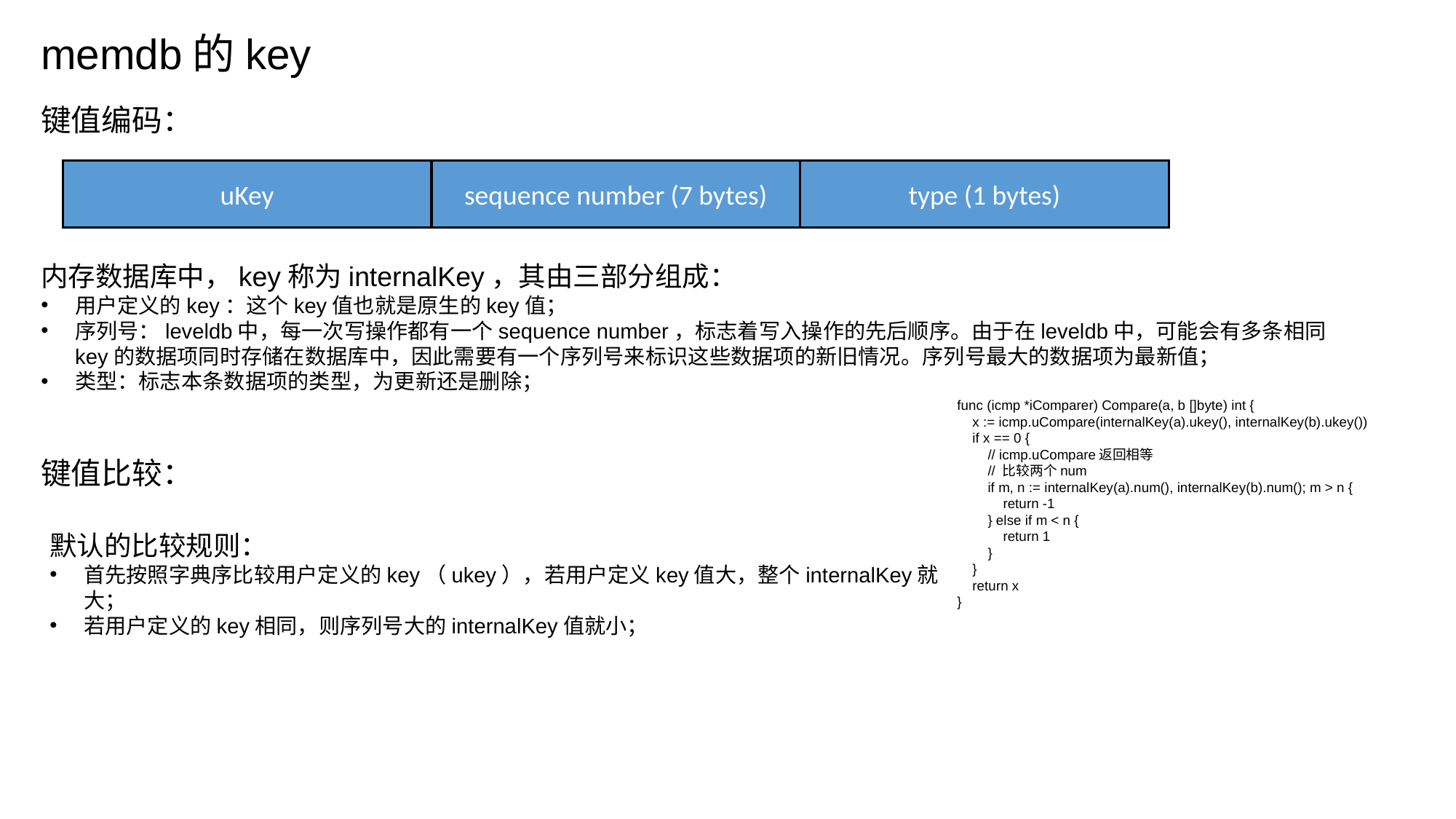

memdb的key
键值编码：
uKey
sequence number (7 bytes)
type (1 bytes)
内存数据库中，key称为internalKey，其由三部分组成：
用户定义的key：这个key值也就是原生的key值；
序列号：leveldb中，每一次写操作都有一个sequence number，标志着写入操作的先后顺序。由于在leveldb中，可能会有多条相同key的数据项同时存储在数据库中，因此需要有一个序列号来标识这些数据项的新旧情况。序列号最大的数据项为最新值；
类型：标志本条数据项的类型，为更新还是删除；

func (icmp *iComparer) Compare(a, b []byte) int {
    x := icmp.uCompare(internalKey(a).ukey(), internalKey(b).ukey())
    if x == 0 {
        // icmp.uCompare返回相等
        // 比较两个num
        if m, n := internalKey(a).num(), internalKey(b).num(); m > n {
            return -1
        } else if m < n {
            return 1
        }
    }
    return x
}
键值比较：
默认的比较规则：
首先按照字典序比较用户定义的key（ukey），若用户定义key值大，整个internalKey就大；
若用户定义的key相同，则序列号大的internalKey值就小；